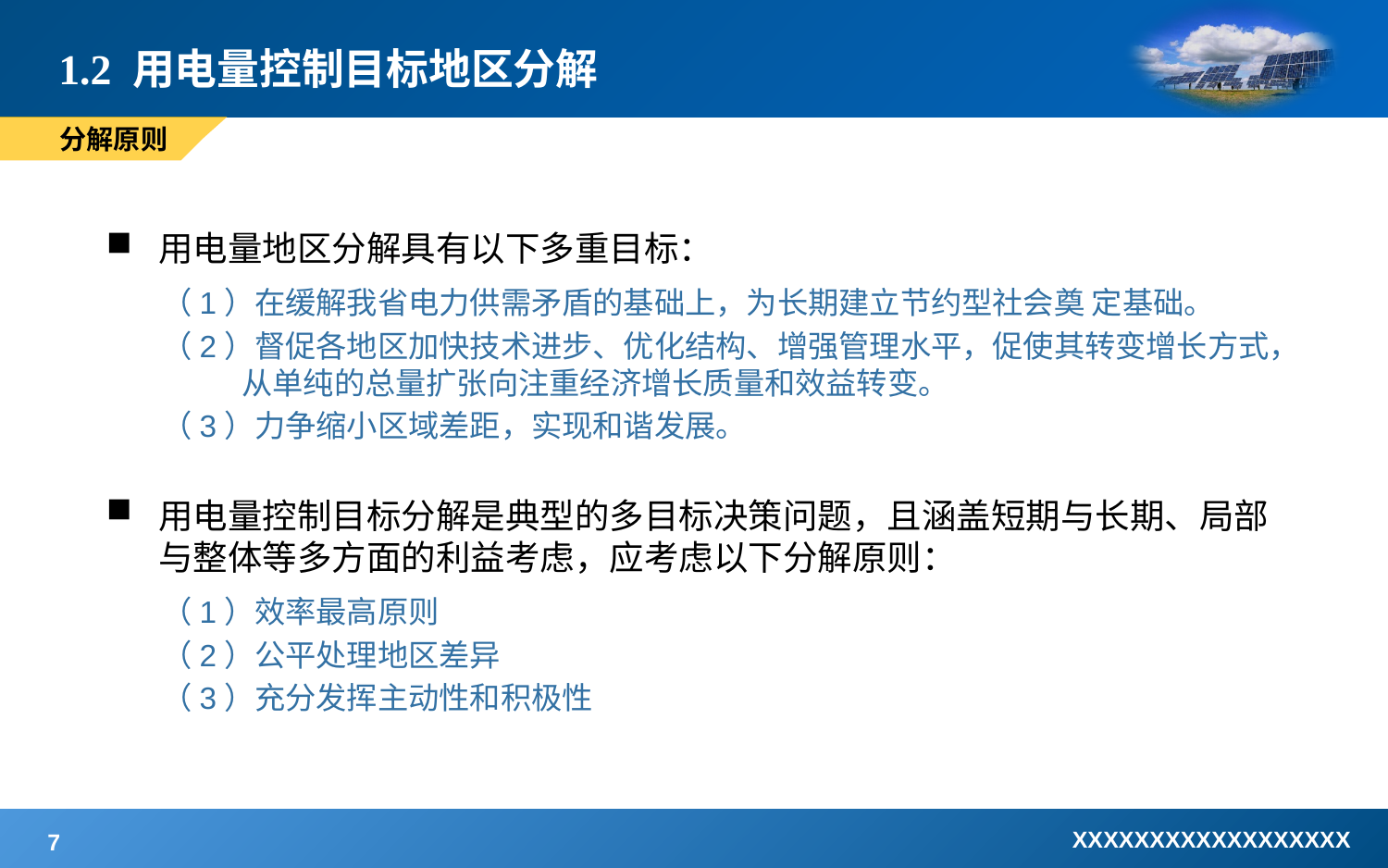

# 1.2 用电量控制目标地区分解
分解原则
用电量地区分解具有以下多重目标：
（1）在缓解我省电力供需矛盾的基础上，为长期建立节约型社会奠 定基础。
（2）督促各地区加快技术进步、优化结构、增强管理水平，促使其转变增长方式，从单纯的总量扩张向注重经济增长质量和效益转变。
（3）力争缩小区域差距，实现和谐发展。

用电量控制目标分解是典型的多目标决策问题，且涵盖短期与长期、局部与整体等多方面的利益考虑，应考虑以下分解原则：
（1）效率最高原则
（2）公平处理地区差异
（3）充分发挥主动性和积极性